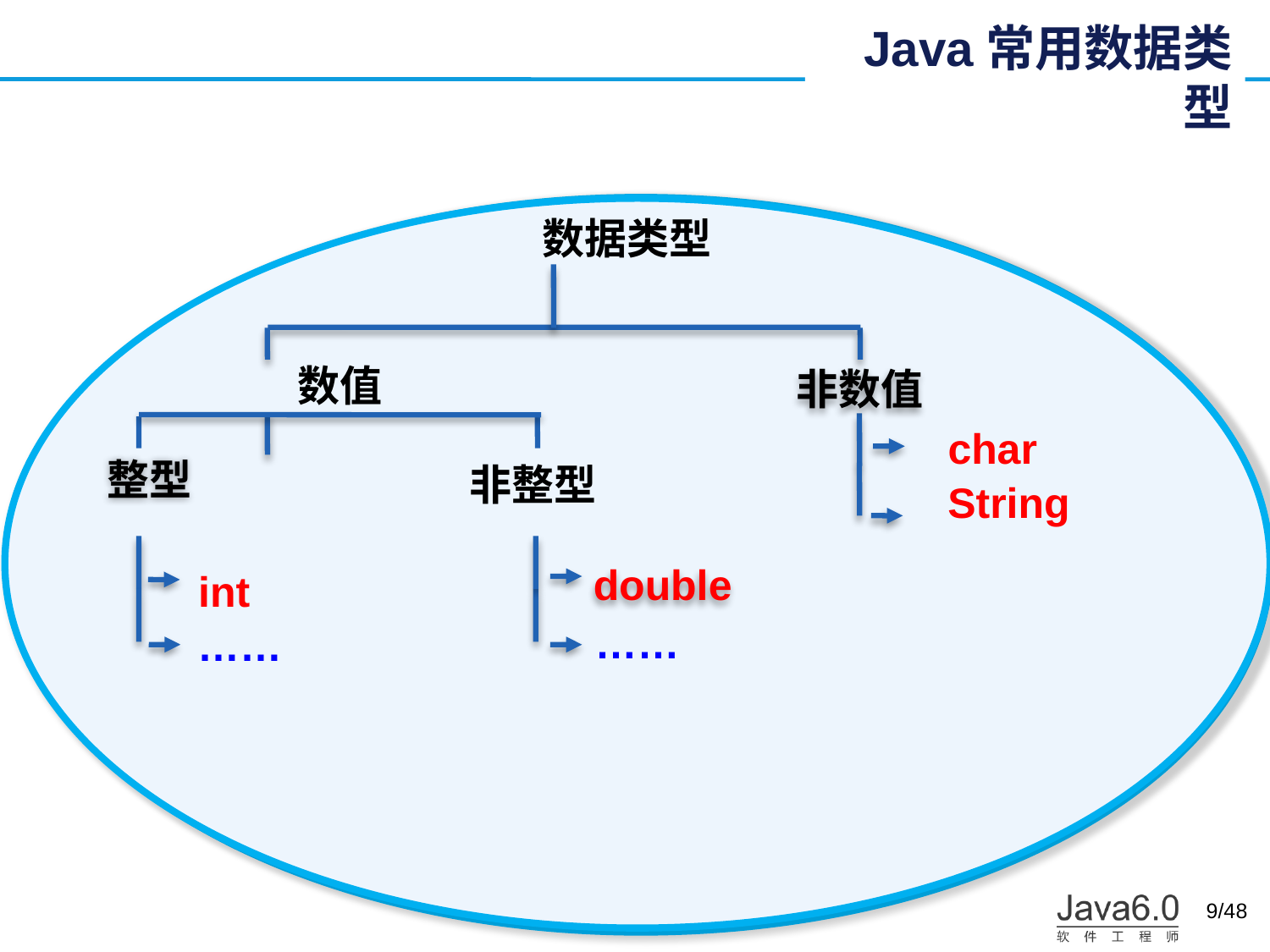

# Java常用数据类型

                        数据类型
数据

数值
非数值
     非洲

2.175

char

非整型
整型

String
123
9/12/2003

double
int
The quick brown fox
整型

非整型

    陈扬
……
……
非数值
数值

999
9002.12
数据属于不同类别
      TRUE
9/48